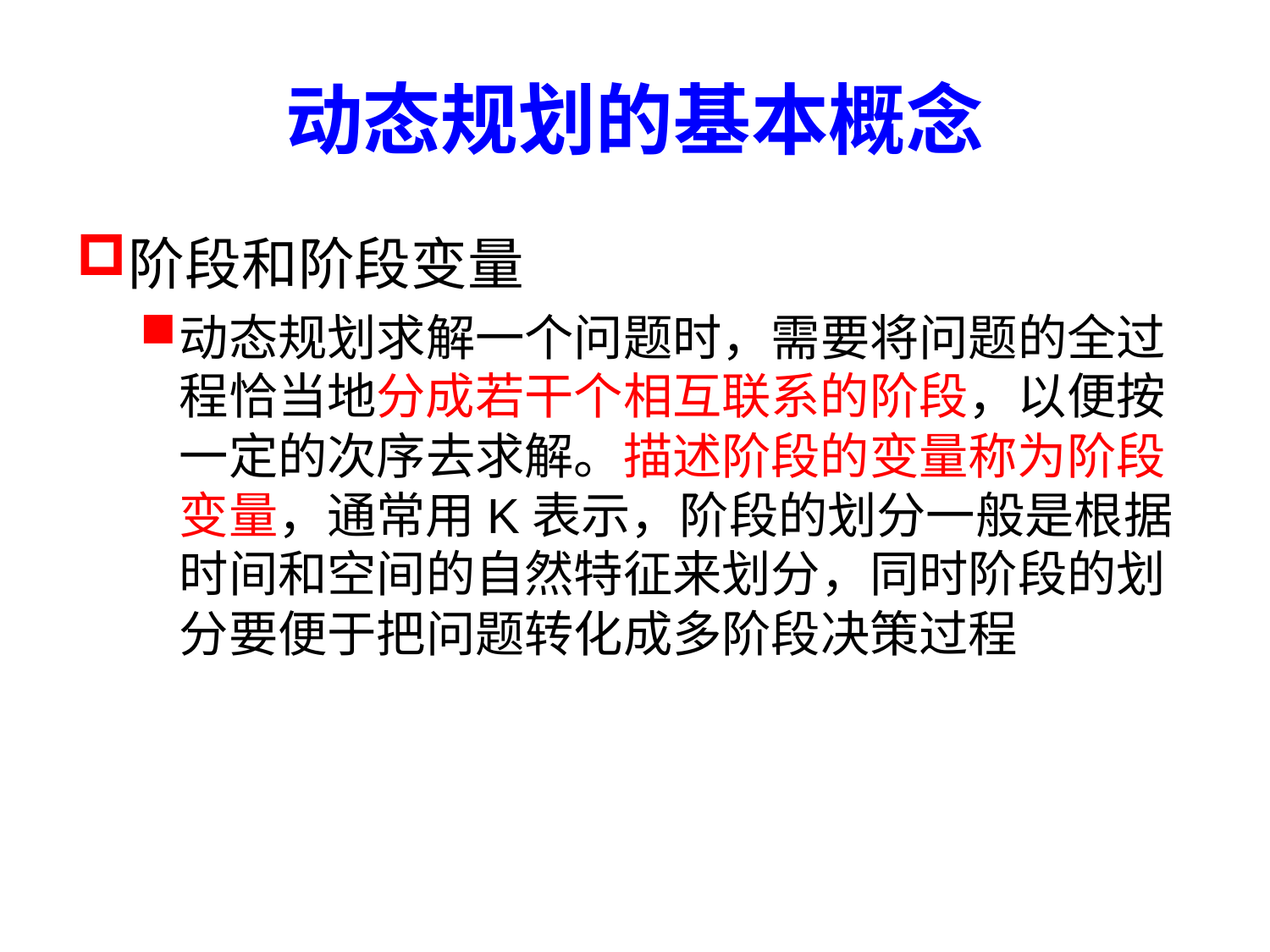

# 动态规划的基本概念
阶段和阶段变量
动态规划求解一个问题时，需要将问题的全过程恰当地分成若干个相互联系的阶段，以便按一定的次序去求解。描述阶段的变量称为阶段变量，通常用K表示，阶段的划分一般是根据时间和空间的自然特征来划分，同时阶段的划分要便于把问题转化成多阶段决策过程